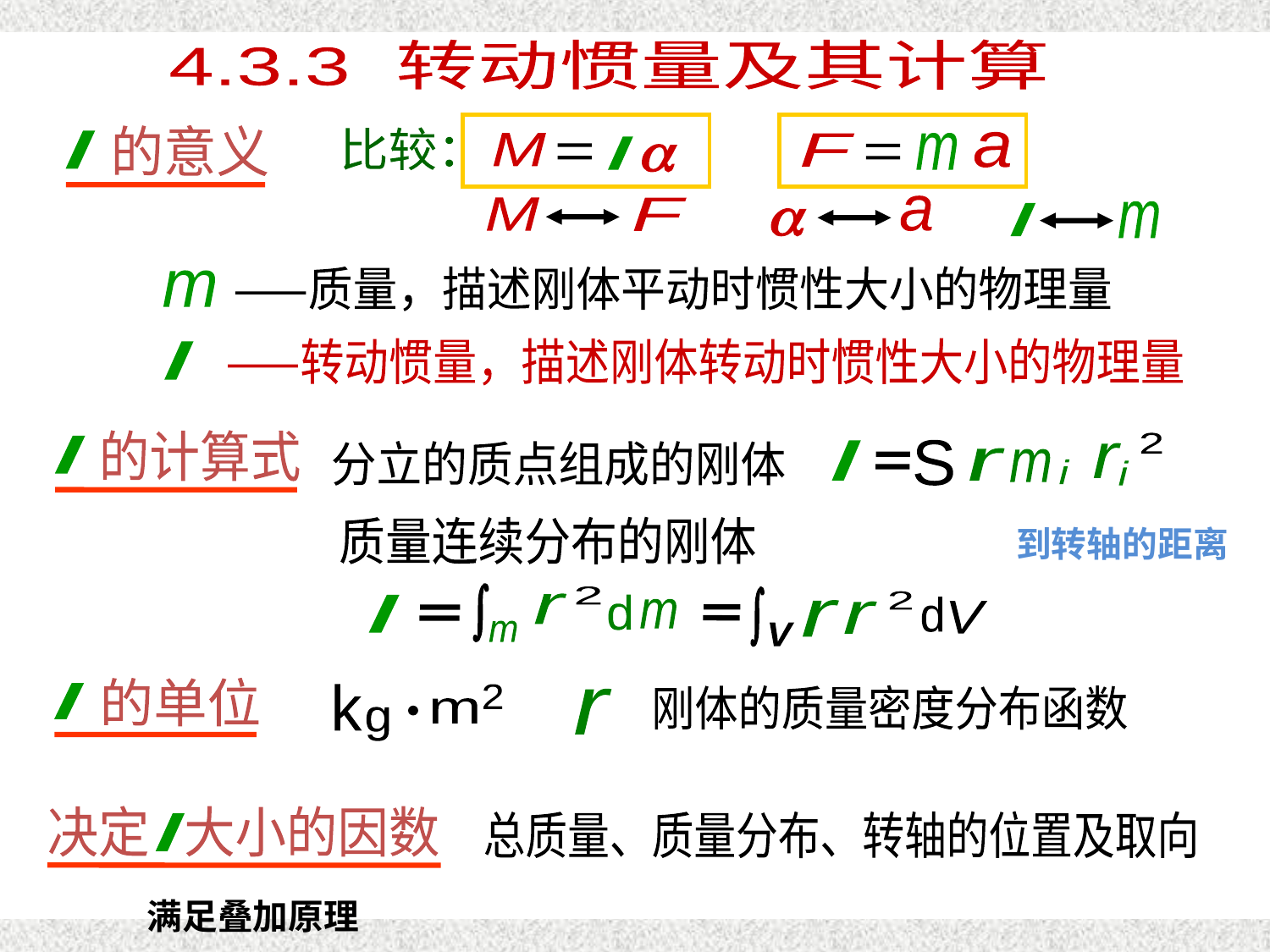

4.3.3  转动惯量及其计算
α

的意义
I

比较：
a
m
M
F
I
=
=
α
a
M
F
m
I

——质量，描述刚体平动时惯性大小的物理量
m
——转动惯量，描述刚体转动时惯性大小的物理量
I
的计算式
I

Σ
I
分立的质点组成的刚体
r
m
i

2
r
i
r
i
到转轴的距离
质量连续分布的刚体

2
r
d
m

m
I

2
d
V
ρ
r

V
刚体的质量密度分布函数
ρ
的单位
I

k
g
2
m

决定   大小的因数
I

总质量、质量分布、转轴的位置及取向
满足叠加原理